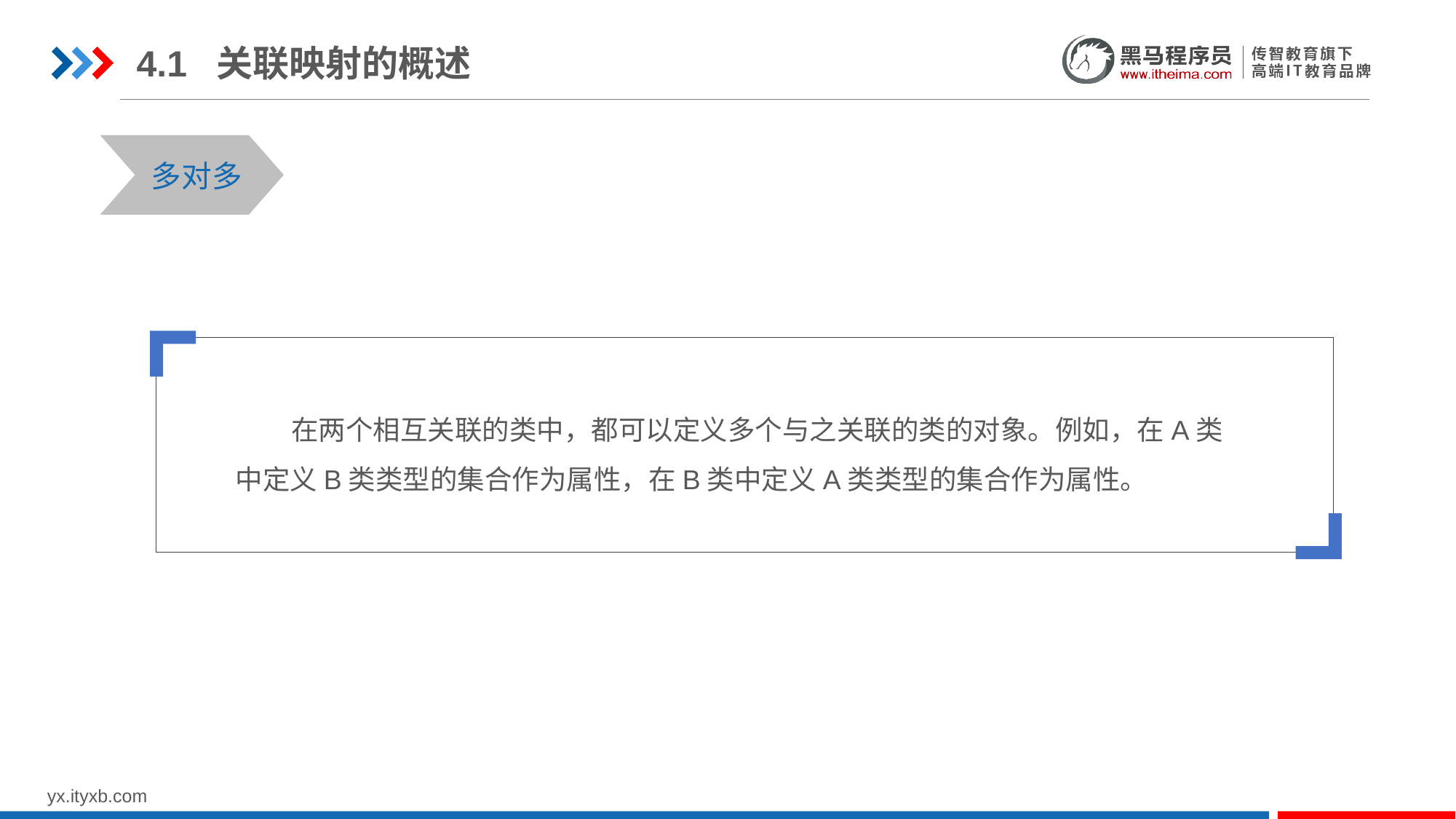

4.1  关联映射的概述

STEP  01
STEP  03
多对多

        在两个相互关联的类中，都可以定义多个与之关联的类的对象。例如，在A类中定义B类类型的集合作为属性，在B类中定义A类类型的集合作为属性。